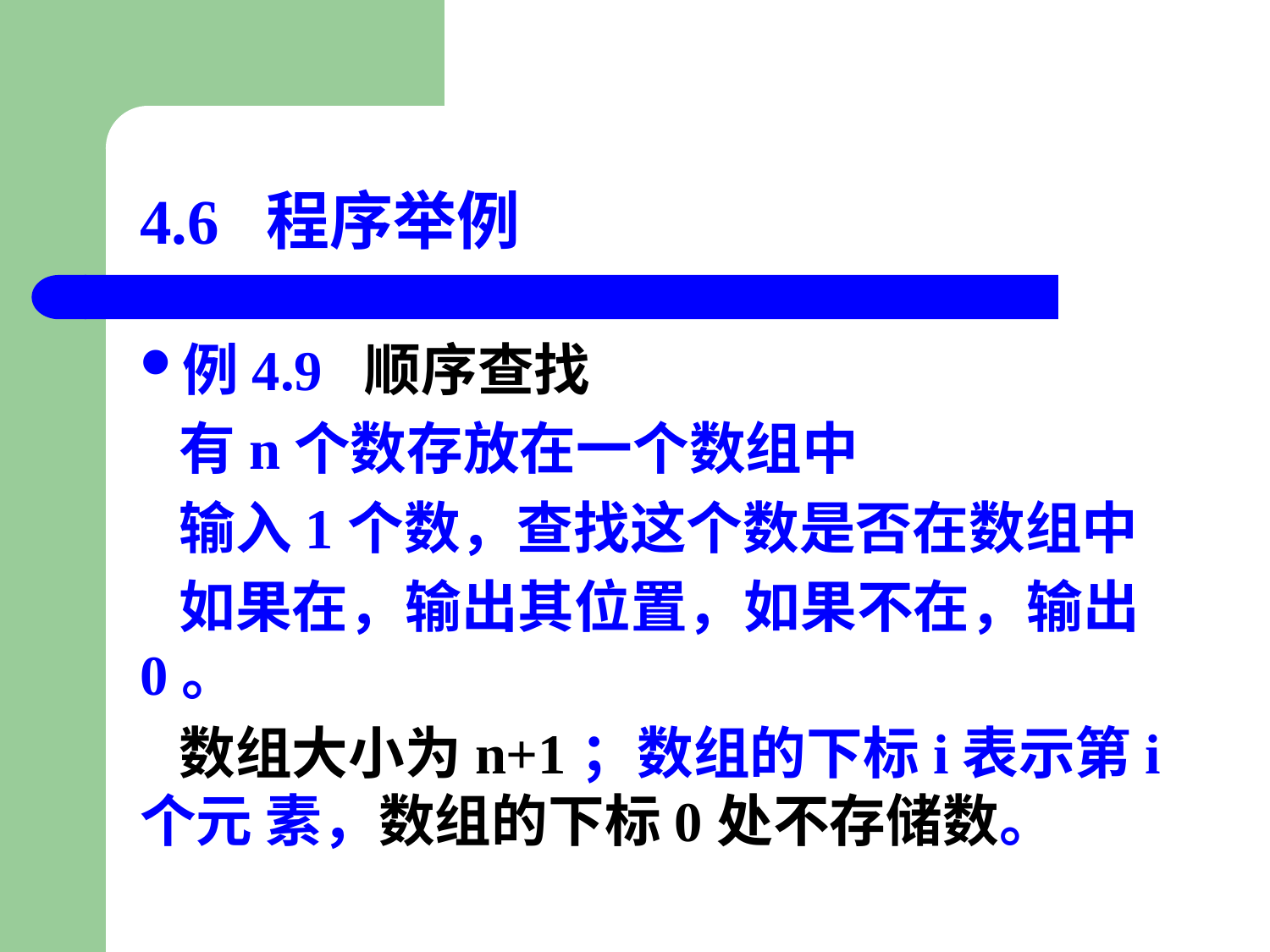

# 4.6  程序举例
例4.9  顺序查找
  有n个数存放在一个数组中
  输入1个数，查找这个数是否在数组中
  如果在，输出其位置，如果不在，输出0。
  数组大小为n+1；数组的下标i表示第i个元 素，数组的下标0处不存储数。